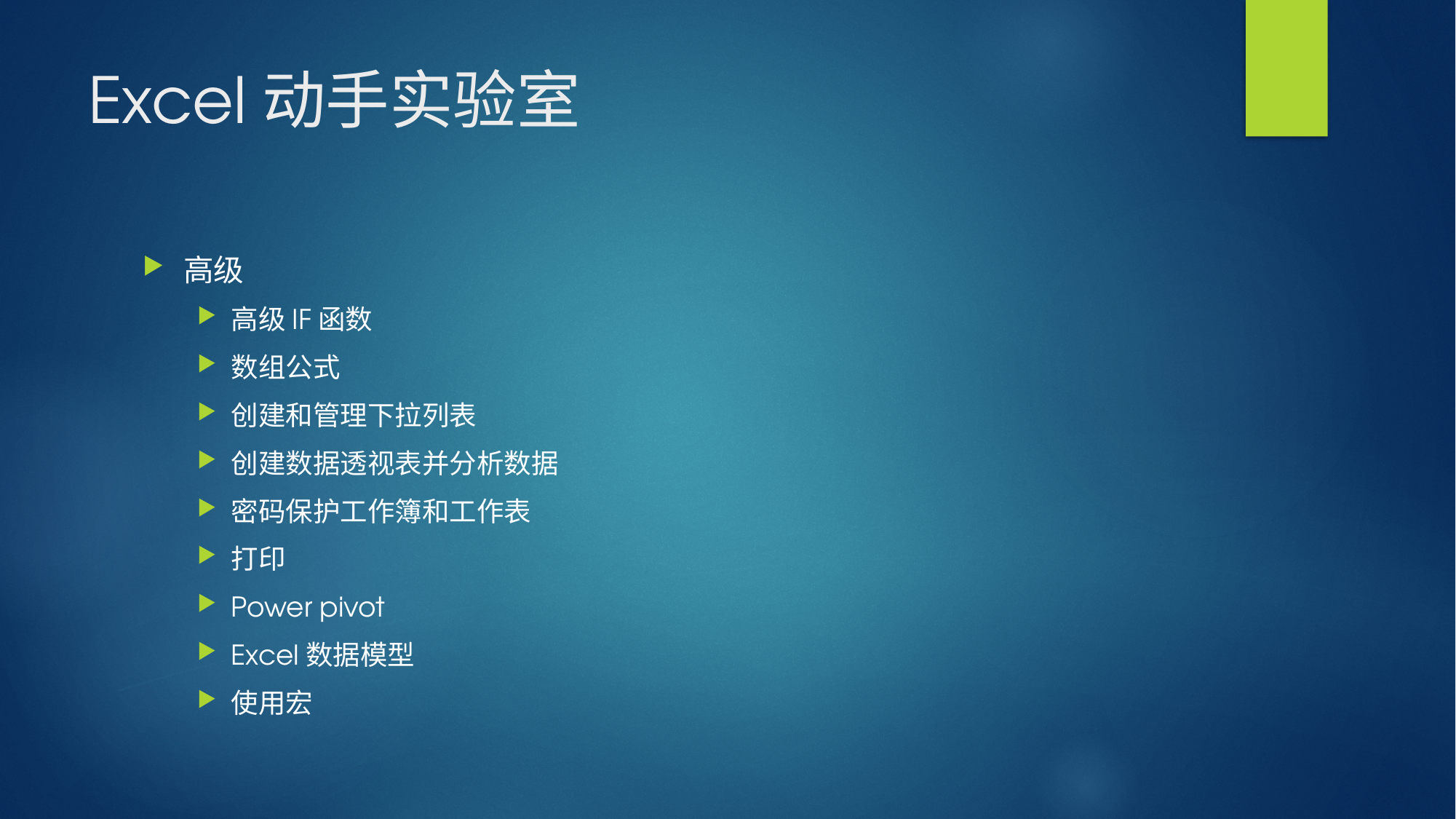

# Excel动手实验室
高级
高级IF函数
数组公式
创建和管理下拉列表
创建数据透视表并分析数据
密码保护工作簿和工作表
打印
Power pivot
Excel数据模型
使用宏